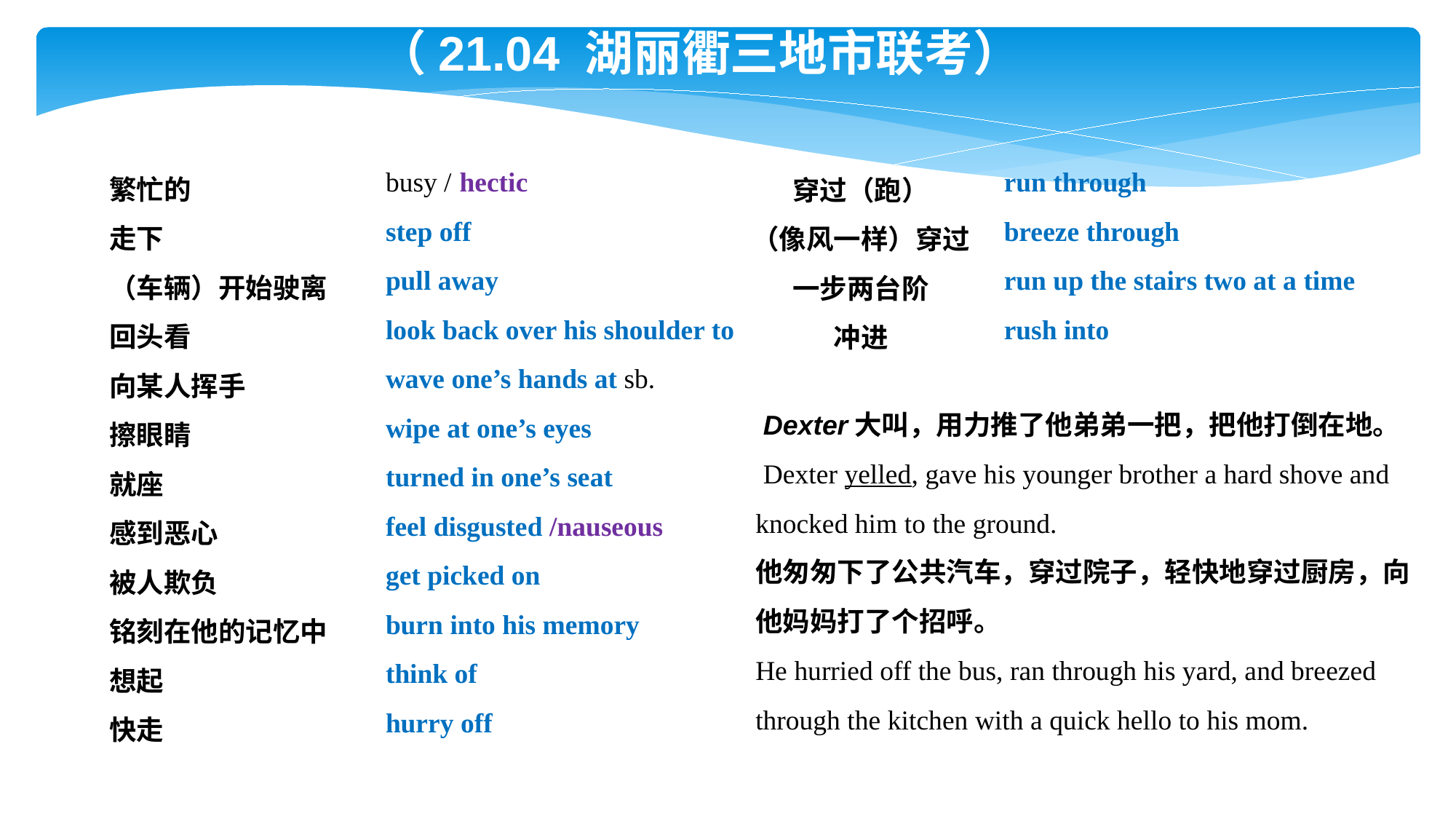

（21.04 湖丽衢三地市联考）
busy / hectic
step off
pull away
look back over his shoulder to
wave one’s hands at sb.
wipe at one’s eyes
turned in one’s seat
feel disgusted /nauseous
get picked on
burn into his memory
think of
hurry off

run through
breeze through
run up the stairs two at a time
rush into
繁忙的
走下
（车辆）开始驶离
回头看
向某人挥手
擦眼睛
就座
感到恶心
被人欺负
铭刻在他的记忆中
想起
快走
穿过（跑）
（像风一样）穿过
一步两台阶
冲进
 Dexter大叫，用力推了他弟弟一把，把他打倒在地。
 Dexter yelled, gave his younger brother a hard shove and knocked him to the ground.
他匆匆下了公共汽车，穿过院子，轻快地穿过厨房，向他妈妈打了个招呼。
He hurried off the bus, ran through his yard, and breezed through the kitchen with a quick hello to his mom.